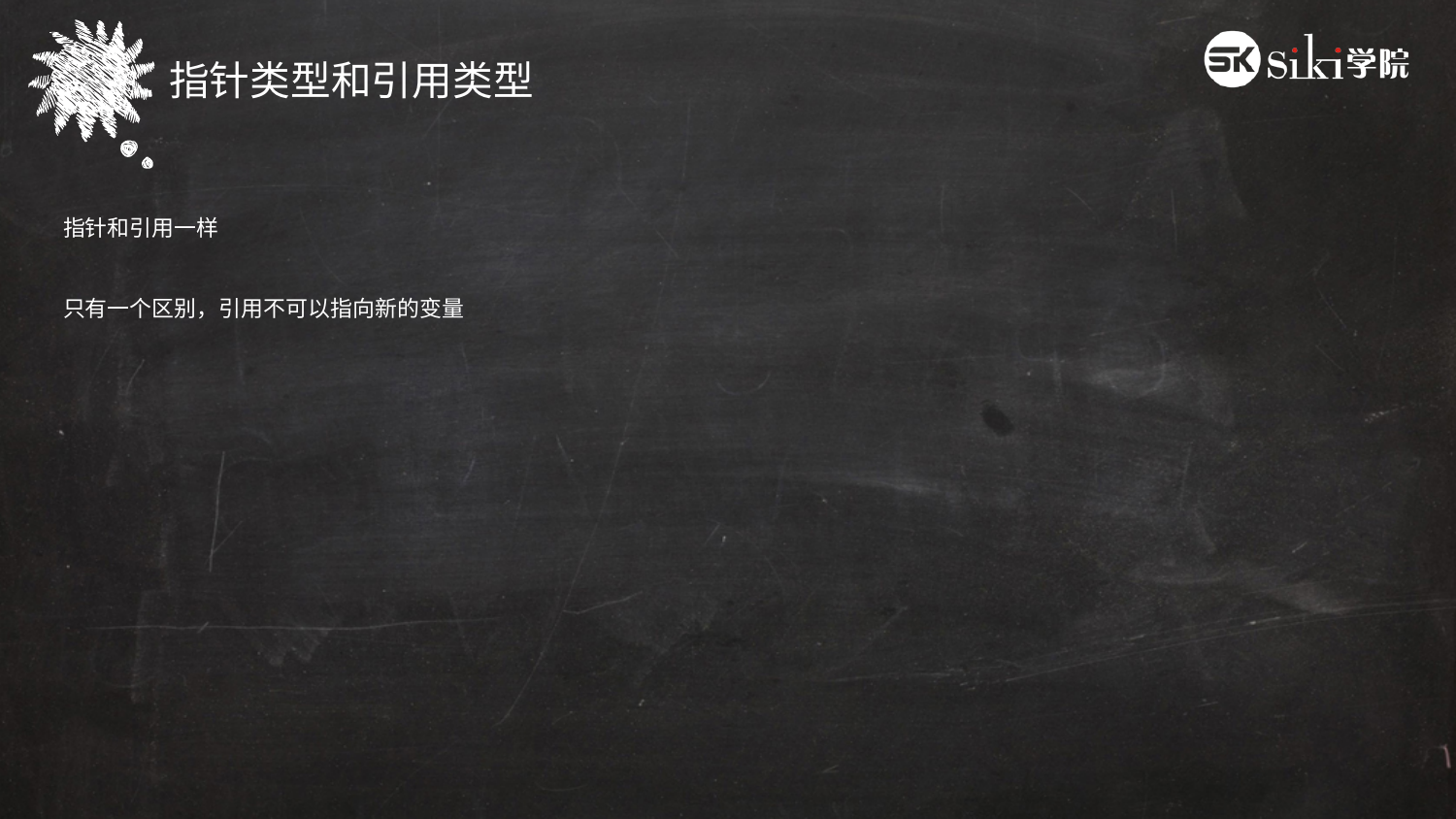

指针类型和引用类型
指针和引用一样

只有一个区别，引用不可以指向新的变量